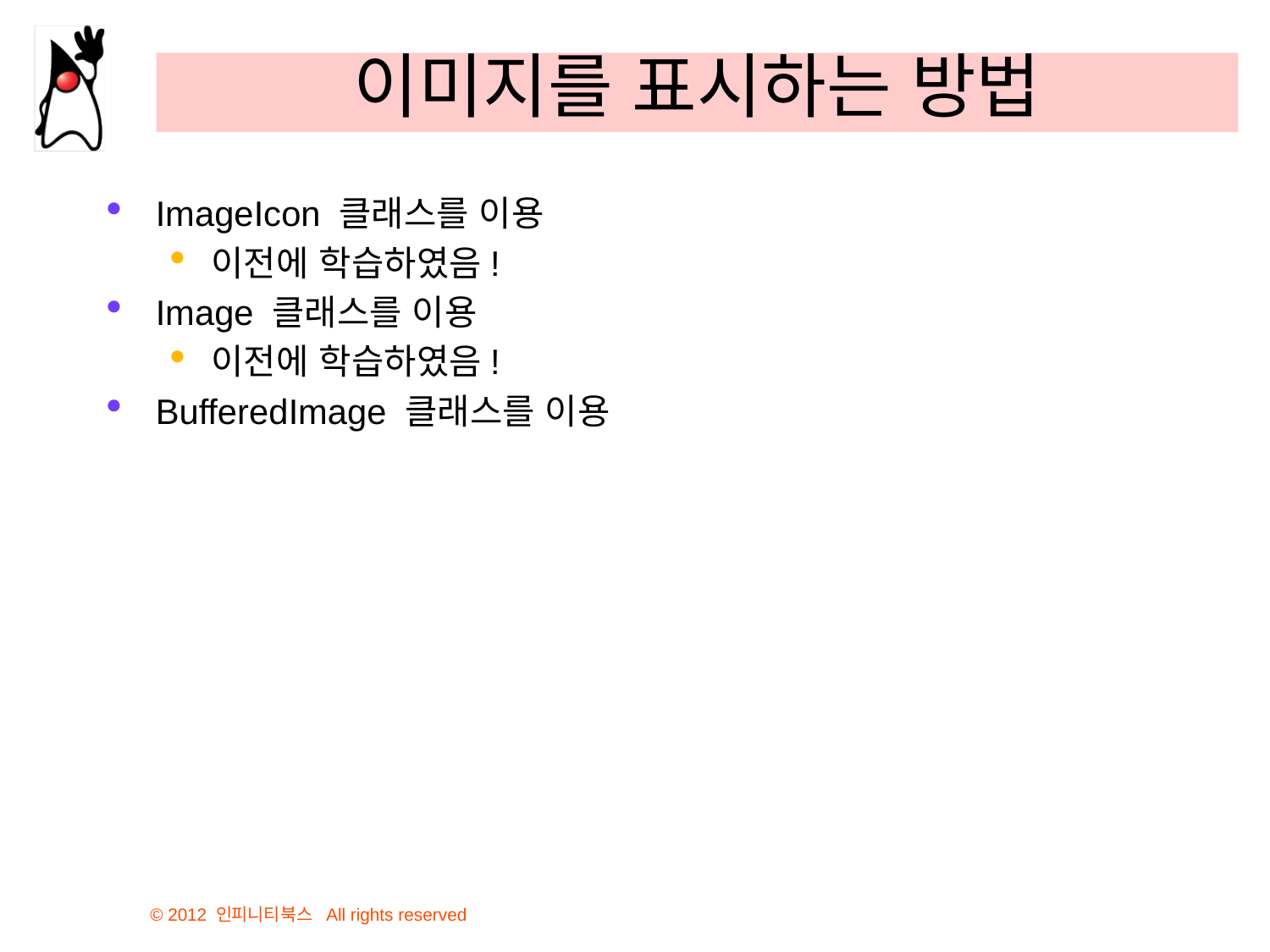

# 이미지를 표시하는 방법
ImageIcon 클래스를 이용
이전에 학습하였음!
Image 클래스를 이용
이전에 학습하였음!
BufferedImage 클래스를 이용